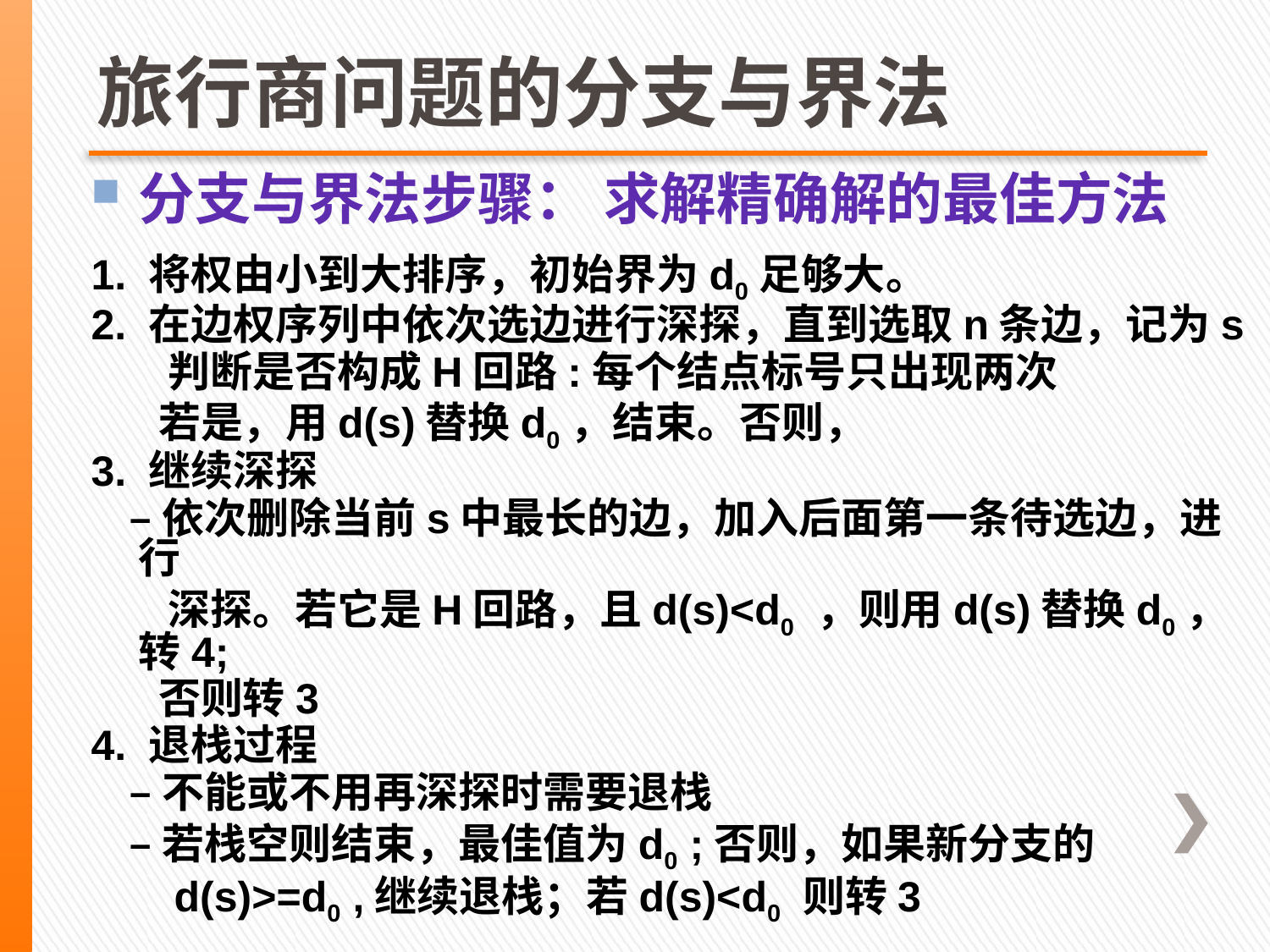

# 旅行商问题的分支与界法
分支与界法步骤： 求解精确解的最佳方法
1. 将权由小到大排序，初始界为d0足够大。
2. 在边权序列中依次选边进行深探，直到选取n条边，记为s
       判断是否构成H回路:每个结点标号只出现两次
      若是，用d(s)替换d0，结束。否则，
3. 继续深探
    –依次删除当前s中最长的边，加入后面第一条待选边，进行
       深探。若它是H回路，且d(s)<d0 ，则用d(s)替换d0，转4;
      否则转3
4. 退栈过程
    –不能或不用再深探时需要退栈
    –若栈空则结束，最佳值为d0 ;否则，如果新分支的
       d(s)>=d0 ,继续退栈；若d(s)<d0 则转3